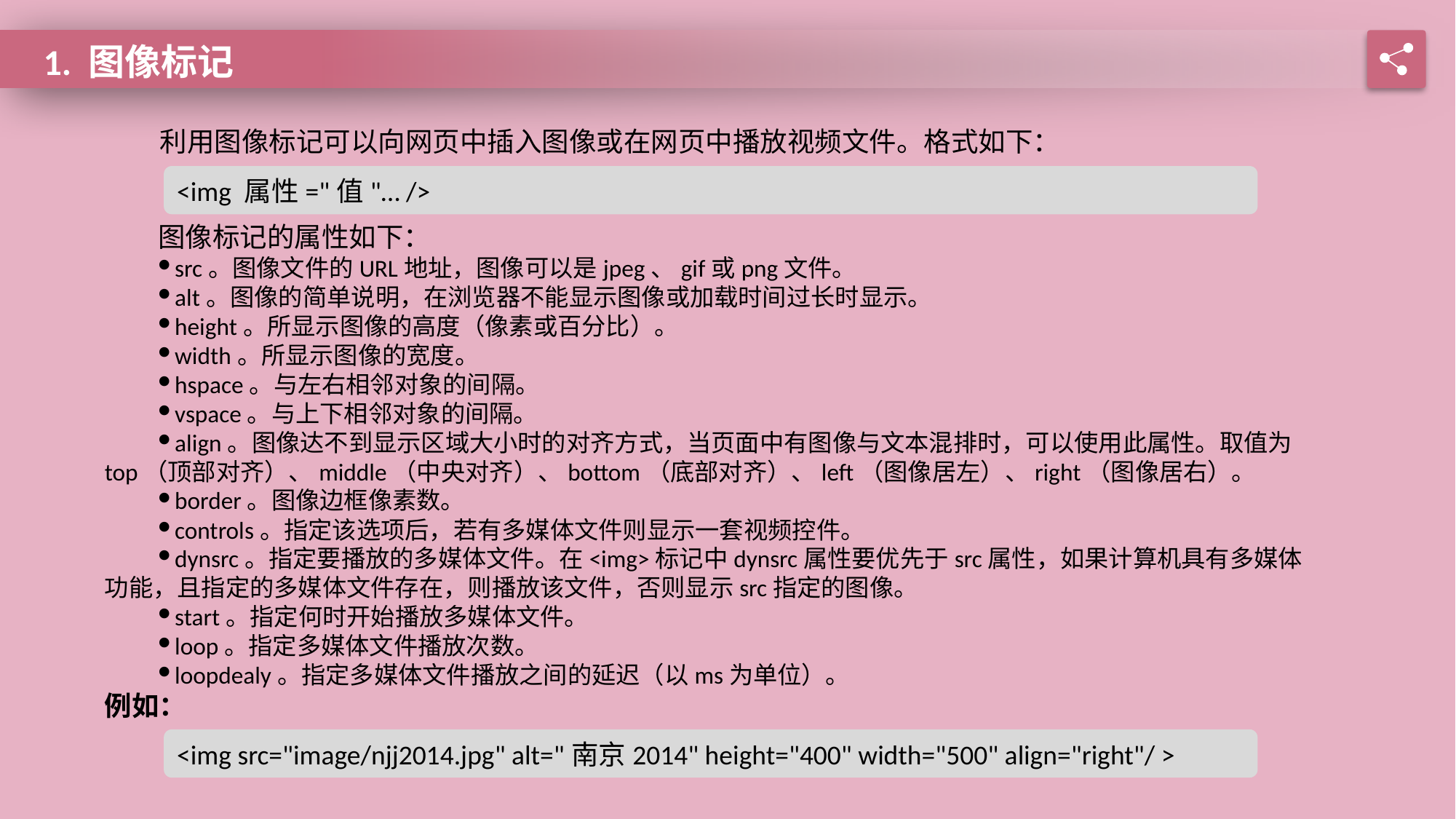

1. 图像标记
利用图像标记可以向网页中插入图像或在网页中播放视频文件。格式如下：
<img 属性="值"… />
图像标记的属性如下：
src。图像文件的URL地址，图像可以是jpeg、gif或png文件。
alt。图像的简单说明，在浏览器不能显示图像或加载时间过长时显示。
height。所显示图像的高度（像素或百分比）。
width。所显示图像的宽度。
hspace。与左右相邻对象的间隔。
vspace。与上下相邻对象的间隔。
align。图像达不到显示区域大小时的对齐方式，当页面中有图像与文本混排时，可以使用此属性。取值为top（顶部对齐）、middle（中央对齐）、bottom（底部对齐）、left（图像居左）、right（图像居右）。
border。图像边框像素数。
controls。指定该选项后，若有多媒体文件则显示一套视频控件。
dynsrc。指定要播放的多媒体文件。在<img>标记中dynsrc属性要优先于src属性，如果计算机具有多媒体功能，且指定的多媒体文件存在，则播放该文件，否则显示src指定的图像。
start。指定何时开始播放多媒体文件。
loop。指定多媒体文件播放次数。
loopdealy。指定多媒体文件播放之间的延迟（以ms为单位）。
例如：
<img src="image/njj2014.jpg" alt="南京2014" height="400" width="500" align="right"/ >